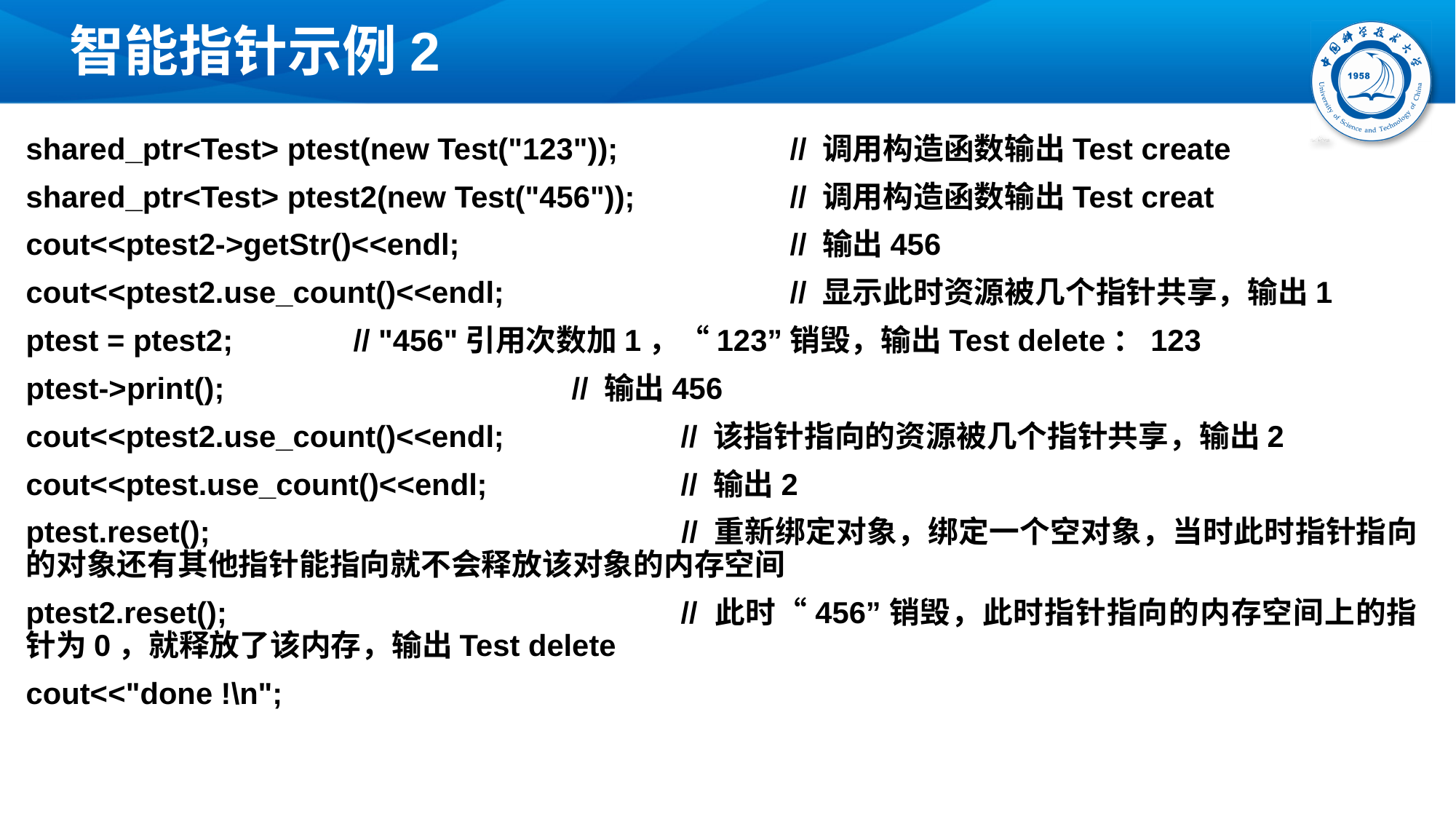

# 智能指针示例2
shared_ptr<Test> ptest(new Test("123"));		// 调用构造函数输出Test create
shared_ptr<Test> ptest2(new Test("456"));		// 调用构造函数输出Test creat
cout<<ptest2->getStr()<<endl; 			// 输出456
cout<<ptest2.use_count()<<endl; 			// 显示此时资源被几个指针共享，输出1
ptest = ptest2; 		// "456"引用次数加1，“123”销毁，输出Test delete：123
ptest->print();				// 输出456
cout<<ptest2.use_count()<<endl; 		// 该指针指向的资源被几个指针共享，输出2
cout<<ptest.use_count()<<endl; 		// 输出2
ptest.reset();  					// 重新绑定对象，绑定一个空对象，当时此时指针指向的对象还有其他指针能指向就不会释放该对象的内存空间
ptest2.reset();					// 此时“456”销毁，此时指针指向的内存空间上的指针为0，就释放了该内存，输出Test delete
cout<<"done !\n";